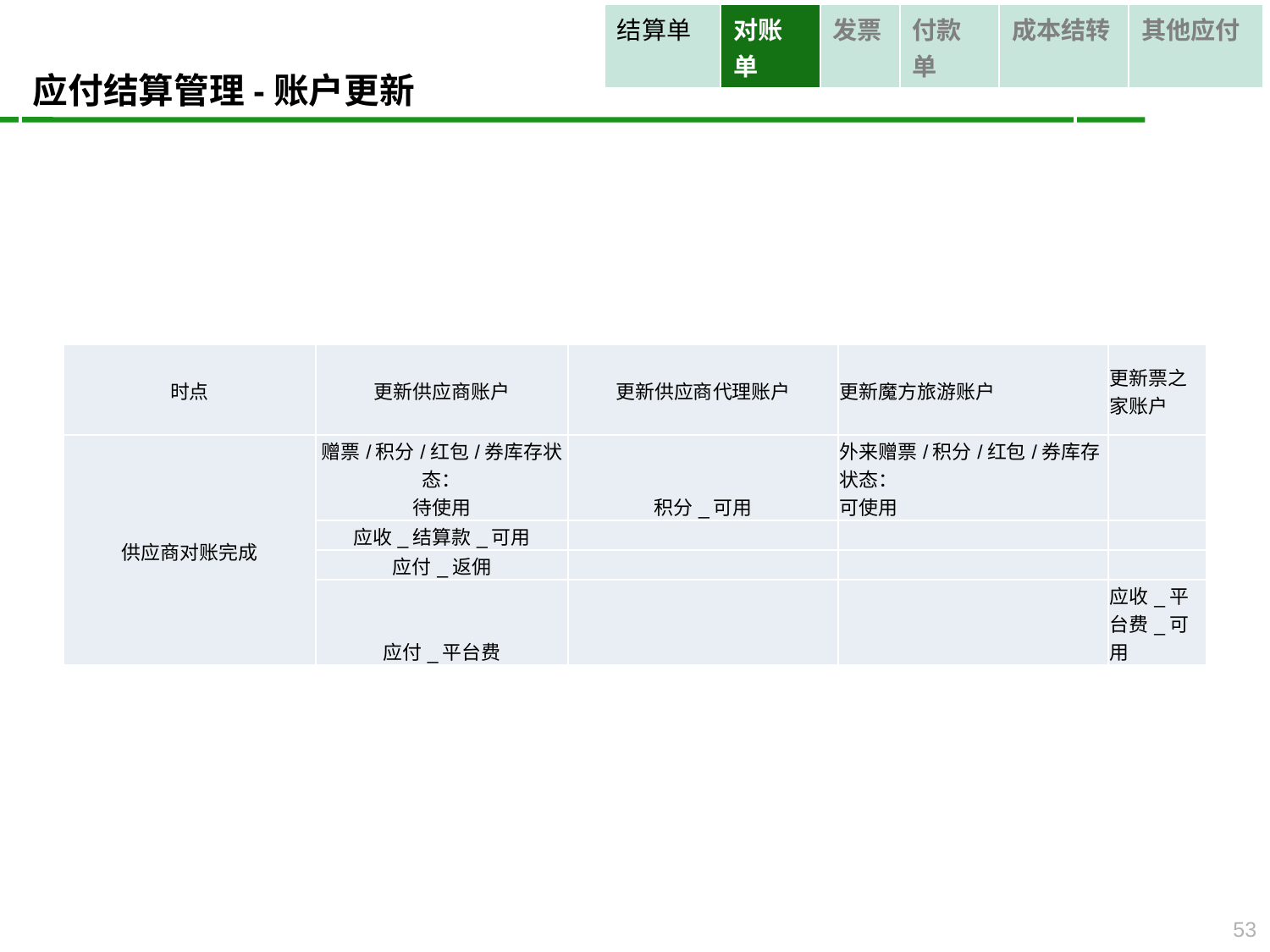

| 结算单 | 对账单 | 发票 | 付款单 | 成本结转 | 其他应付 |
| --- | --- | --- | --- | --- | --- |
应付结算管理-账户更新
| 时点 | 更新供应商账户 | 更新供应商代理账户 | 更新魔方旅游账户 | 更新票之家账户 |
| --- | --- | --- | --- | --- |
| 供应商对账完成 | 赠票/积分/红包/券库存状态： 待使用 | 积分\_可用 | 外来赠票/积分/红包/券库存状态： 可使用 |  |
|  | 应收\_结算款\_可用 |  |  |  |
|  | 应付\_返佣 |  |  |  |
|  | 应付\_平台费 |  |  | 应收\_平台费\_可用 |
53